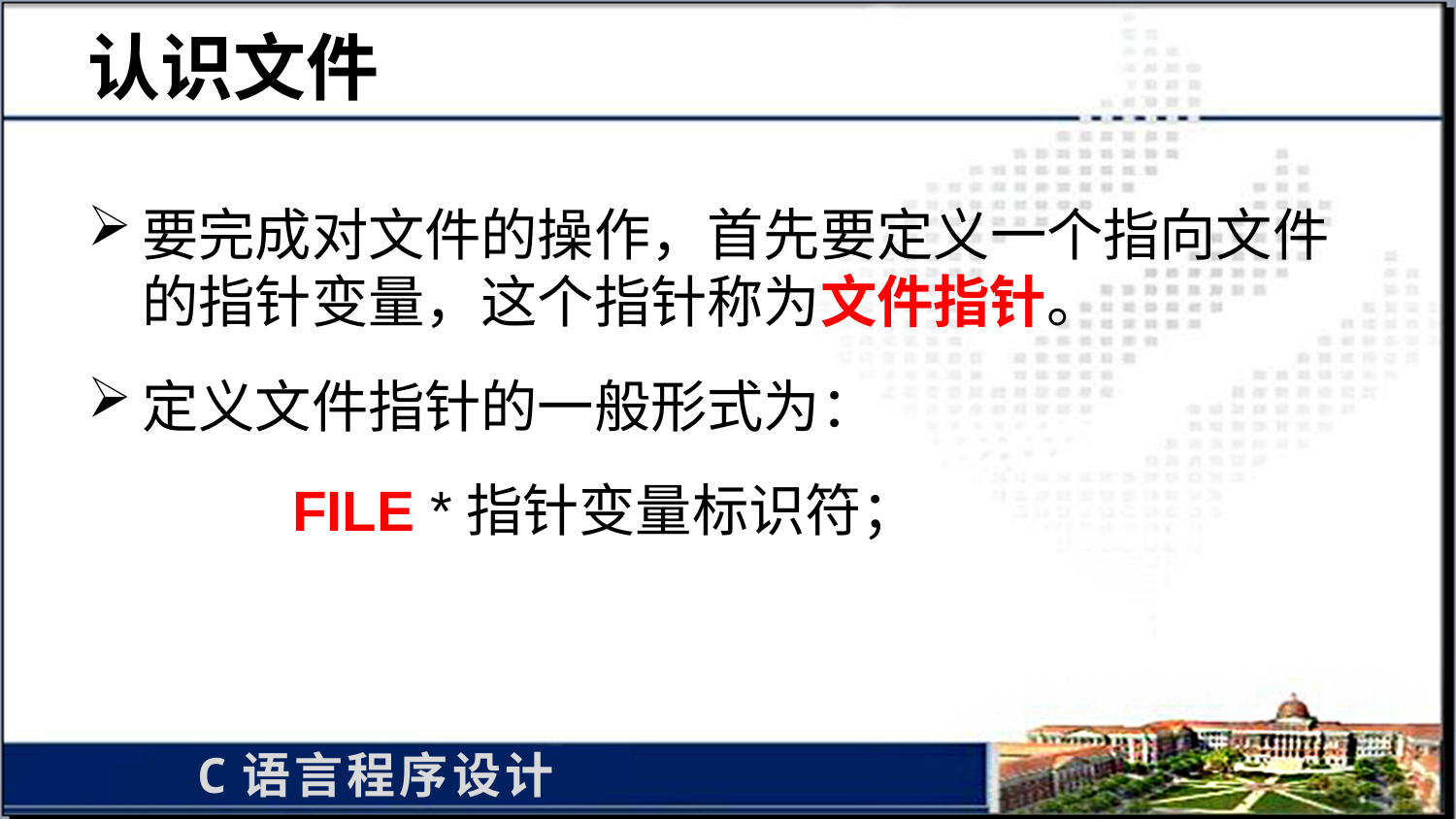

# 认识文件
要完成对文件的操作，首先要定义一个指向文件的指针变量，这个指针称为文件指针。
定义文件指针的一般形式为：
             FILE *指针变量标识符；